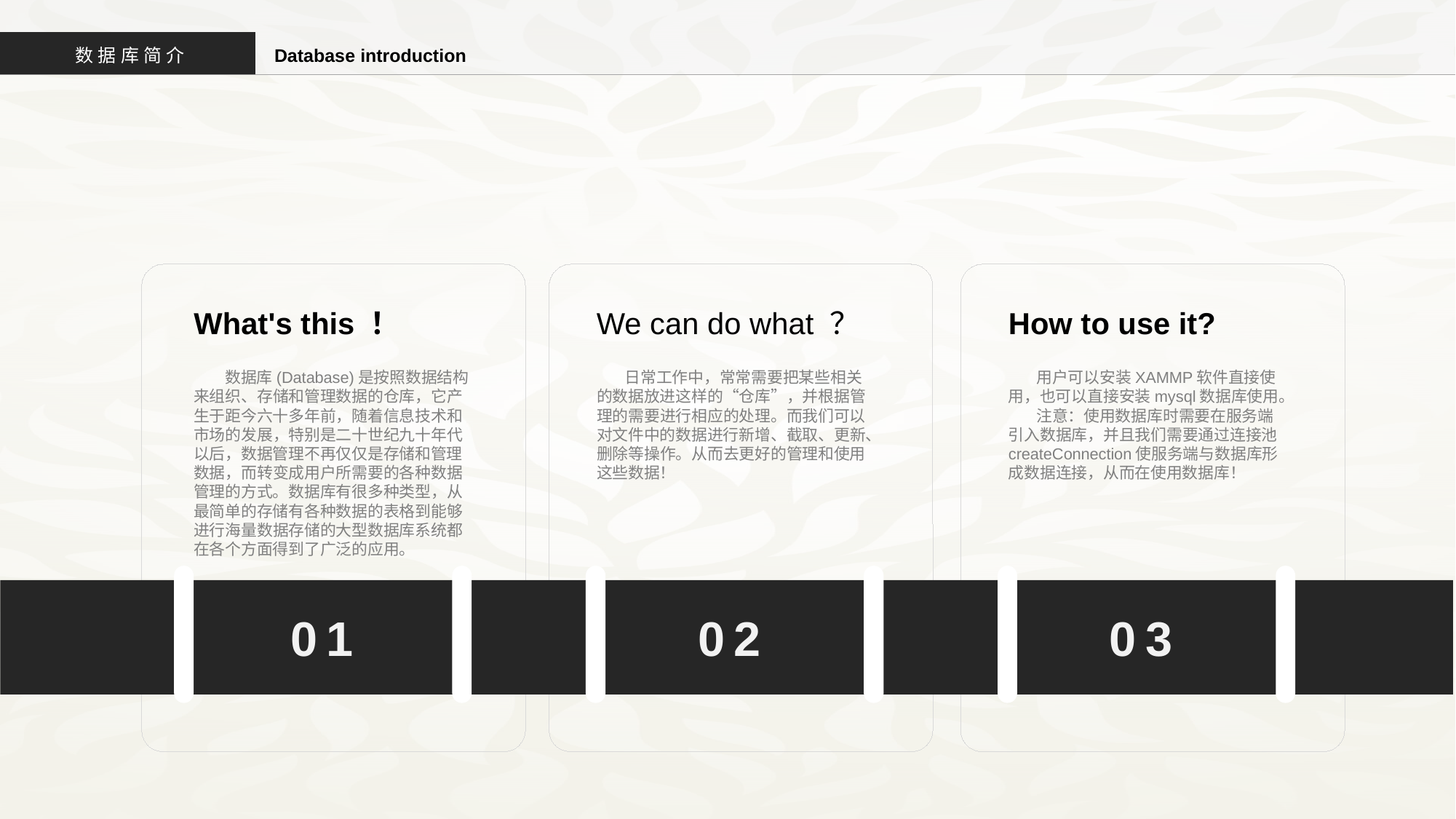

数据库简介
Database introduction

We can do what ？
How to use it?
What's this ！
       日常工作中，常常需要把某些相关的数据放进这样的“仓库”，并根据管理的需要进行相应的处理。而我们可以对文件中的数据进行新增、截取、更新、删除等操作。从而去更好的管理和使用这些数据！
       用户可以安装XAMMP软件直接使用，也可以直接安装mysql数据库使用。
       注意：使用数据库时需要在服务端引入数据库，并且我们需要通过连接池createConnection使服务端与数据库形成数据连接，从而在使用数据库！
        数据库(Database)是按照数据结构来组织、存储和管理数据的仓库，它产生于距今六十多年前，随着信息技术和市场的发展，特别是二十世纪九十年代以后，数据管理不再仅仅是存储和管理数据，而转变成用户所需要的各种数据管理的方式。数据库有很多种类型，从最简单的存储有各种数据的表格到能够进行海量数据存储的大型数据库系统都在各个方面得到了广泛的应用。

01
02
03